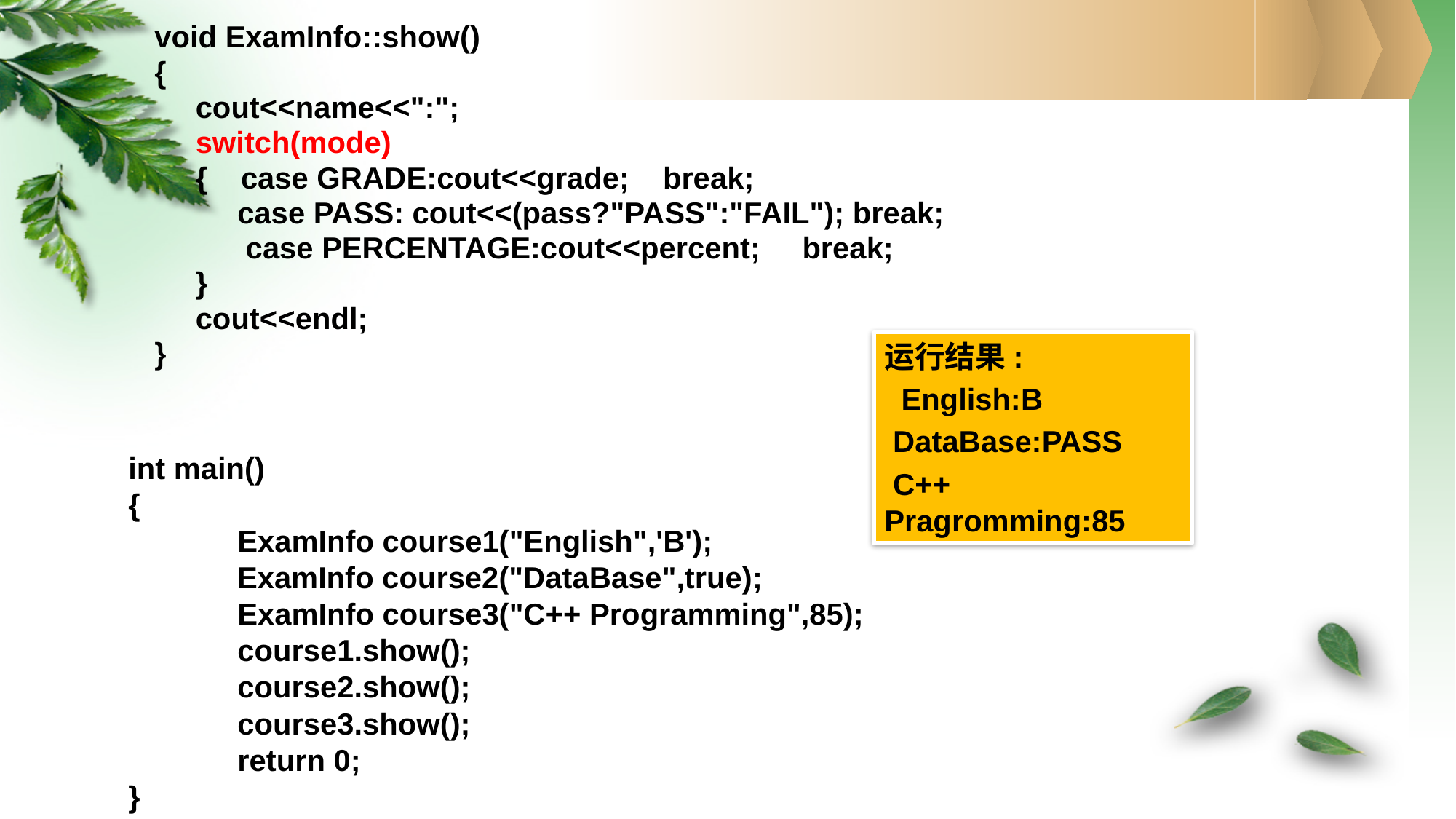

void ExamInfo::show()
{
	cout<<name<<":";
	switch(mode)
	{    case GRADE:cout<<grade;    break;
	     case PASS: cout<<(pass?"PASS":"FAIL"); break;
	      case PERCENTAGE:cout<<percent;     break;
	}
	cout<<endl;
}
运行结果:
  English:B
 DataBase:PASS
 C++ Pragromming:85
int main()
{
	ExamInfo course1("English",'B');
             ExamInfo course2("DataBase",true);
	ExamInfo course3("C++ Programming",85);
	course1.show();
	course2.show();
	course3.show();
	return 0;
}